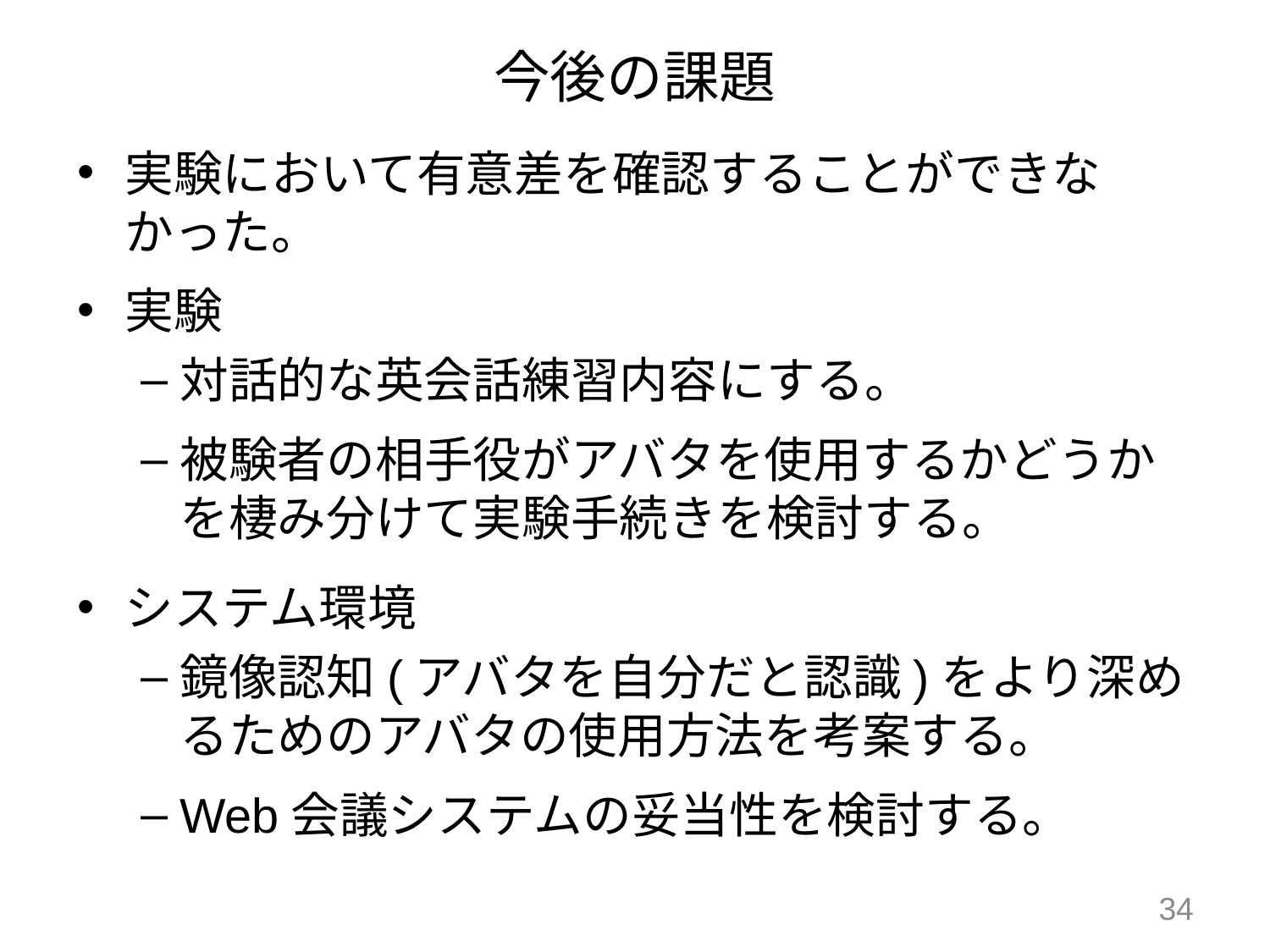

# 今後の課題
実験において有意差を確認することができなかった。
実験
対話的な英会話練習内容にする。
被験者の相手役がアバタを使用するかどうかを棲み分けて実験手続きを検討する。
システム環境
鏡像認知(アバタを自分だと認識)をより深めるためのアバタの使用方法を考案する。
Web会議システムの妥当性を検討する。
34